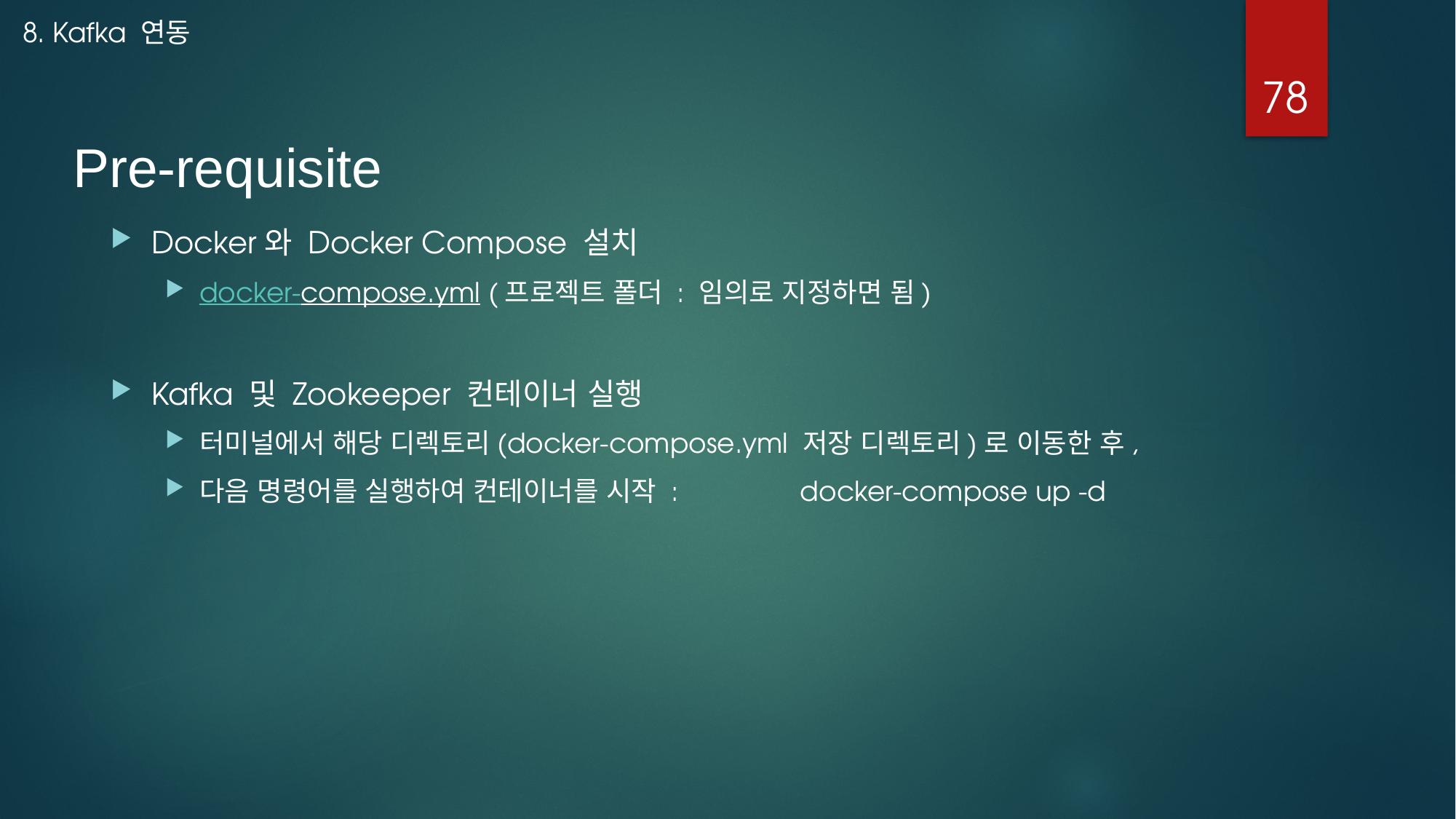

8. Kafka 연동
78
Pre-requisite
Docker와 Docker Compose 설치
docker-compose.yml (프로젝트 폴더 : 임의로 지정하면 됨)

Kafka 및 Zookeeper 컨테이너 실행
터미널에서 해당 디렉토리(docker-compose.yml 저장 디렉토리)로 이동한 후,
다음 명령어를 실행하여 컨테이너를 시작 :                docker-compose up -d